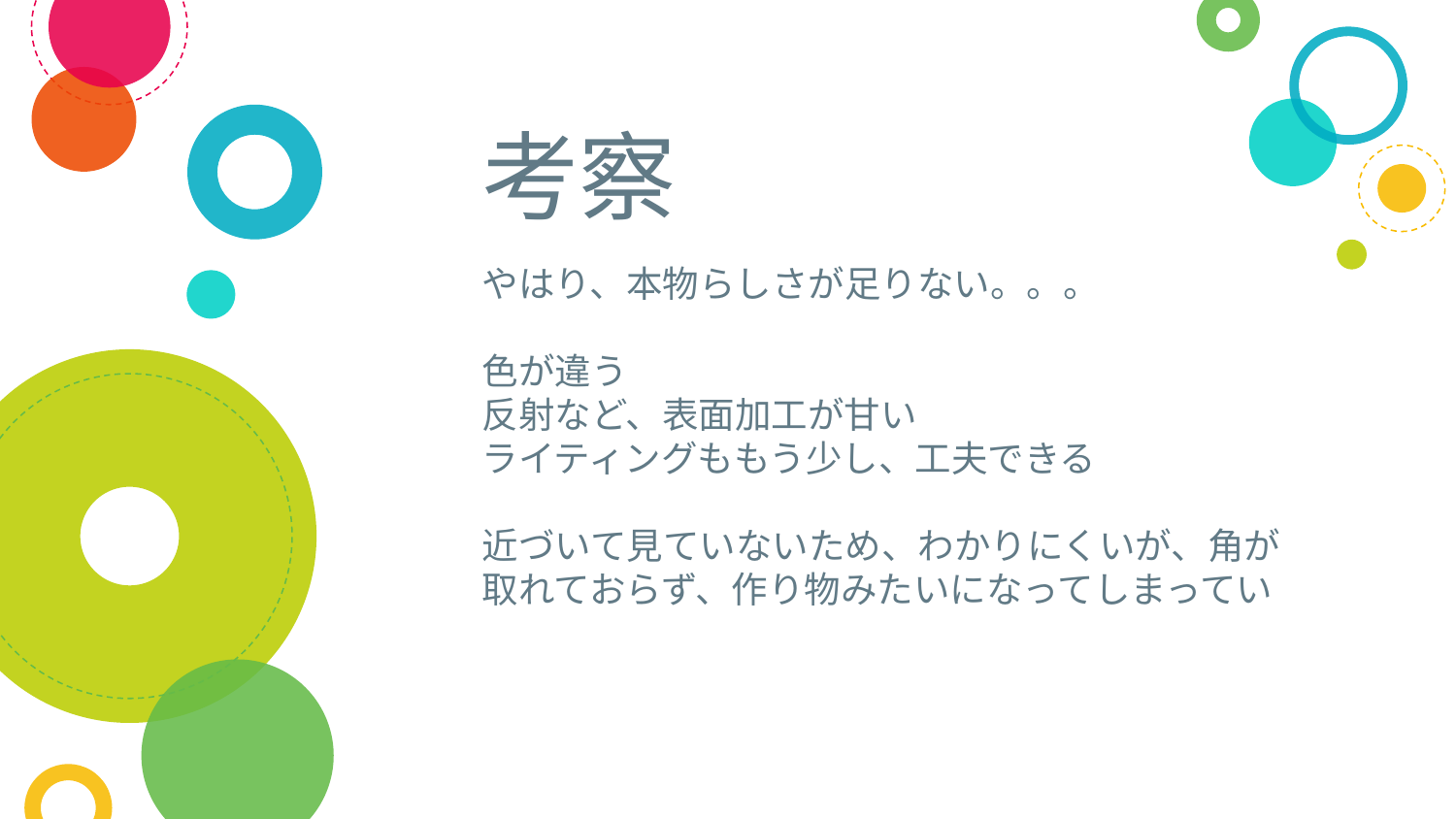

# 考察
やはり、本物らしさが足りない。。。

色が違う
反射など、表面加工が甘い
ライティングももう少し、工夫できる

近づいて見ていないため、わかりにくいが、角が取れておらず、作り物みたいになってしまってい